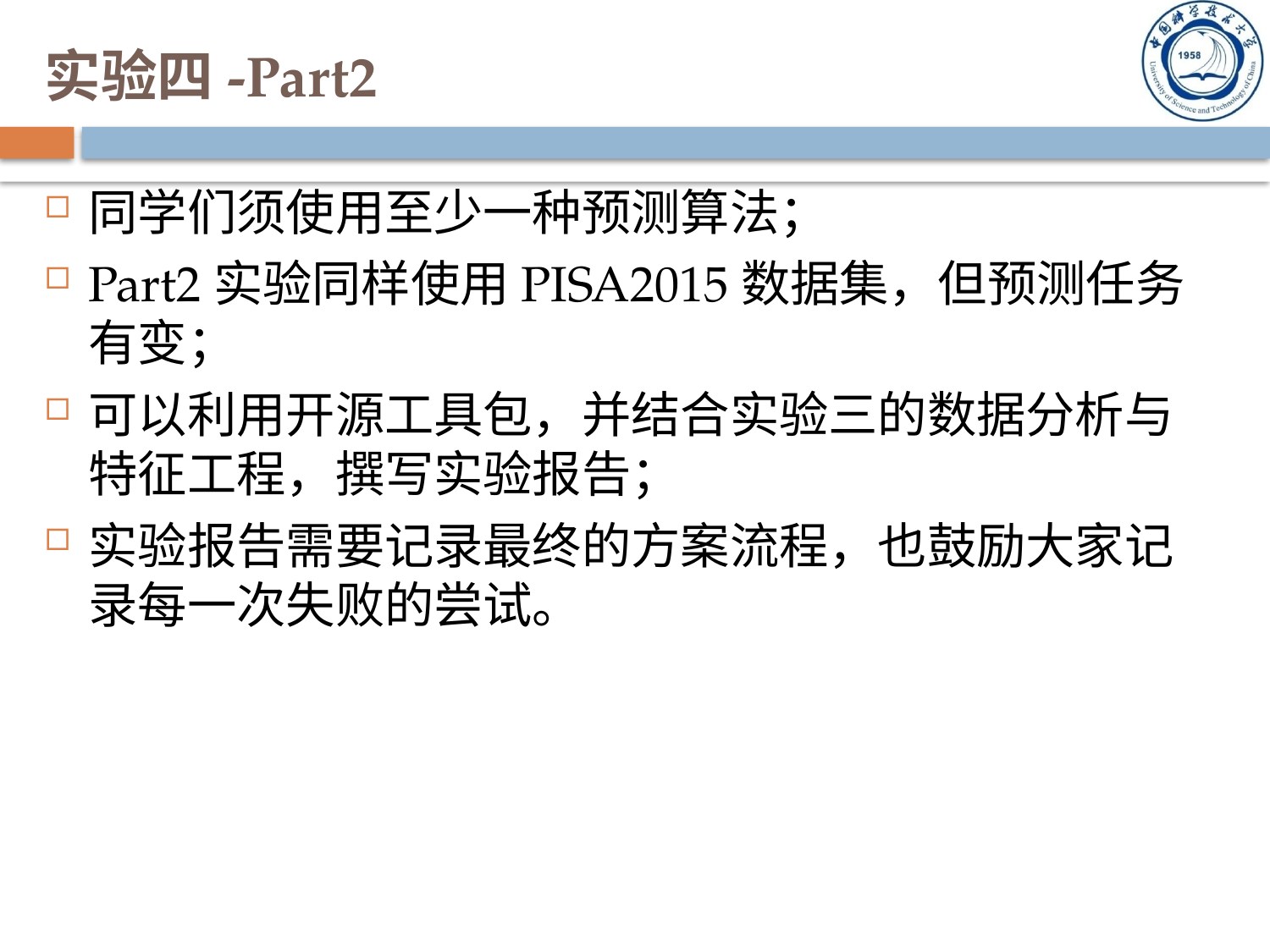

# 实验四-Part2

同学们须使用至少一种预测算法；
Part2实验同样使用PISA2015数据集，但预测任务有变；
可以利用开源工具包，并结合实验三的数据分析与特征工程，撰写实验报告；
实验报告需要记录最终的方案流程，也鼓励大家记录每一次失败的尝试。